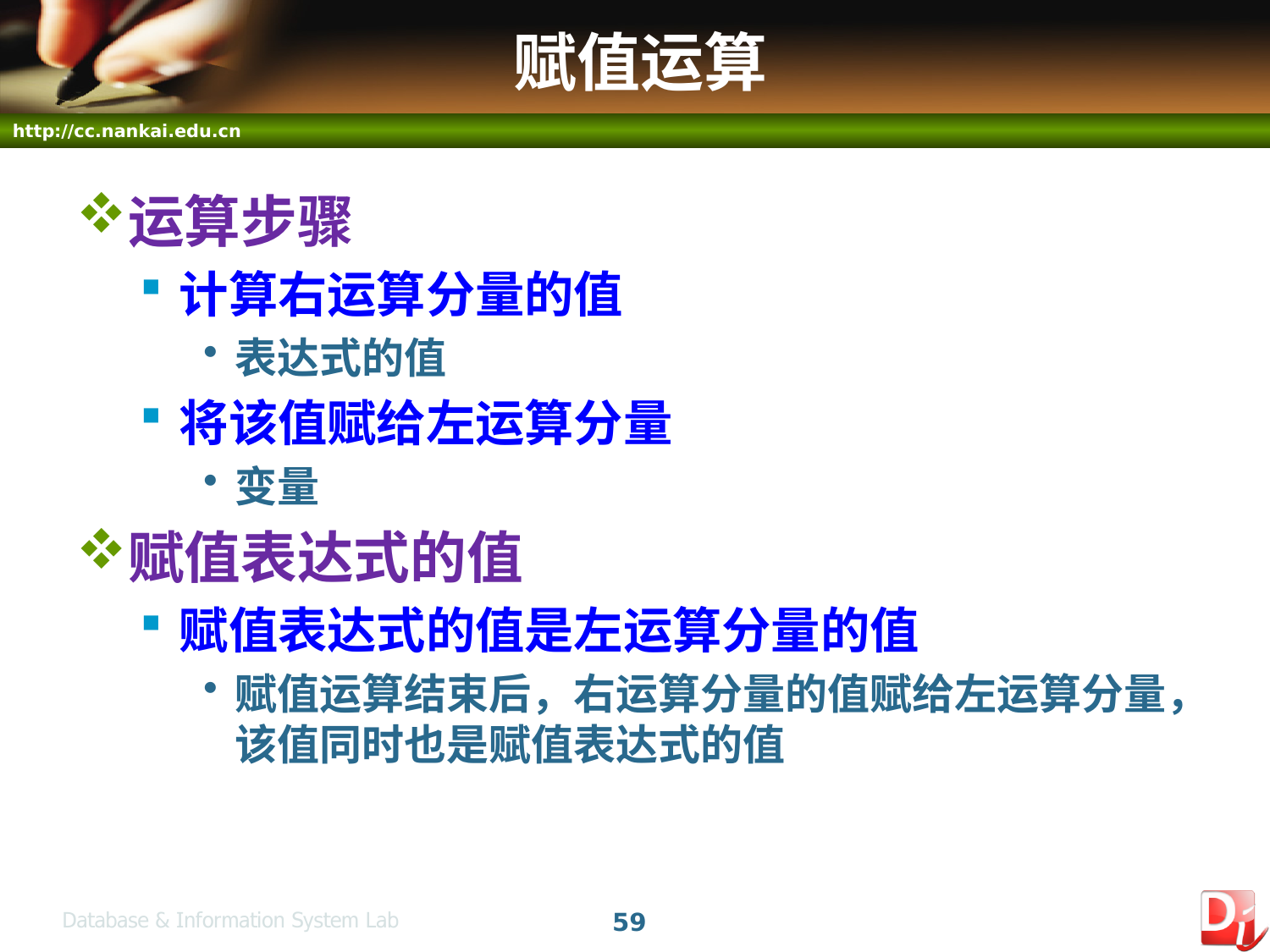

# 赋值运算
运算步骤
计算右运算分量的值
表达式的值
将该值赋给左运算分量
变量
赋值表达式的值
赋值表达式的值是左运算分量的值
赋值运算结束后，右运算分量的值赋给左运算分量，该值同时也是赋值表达式的值
59
Database & Information System Lab